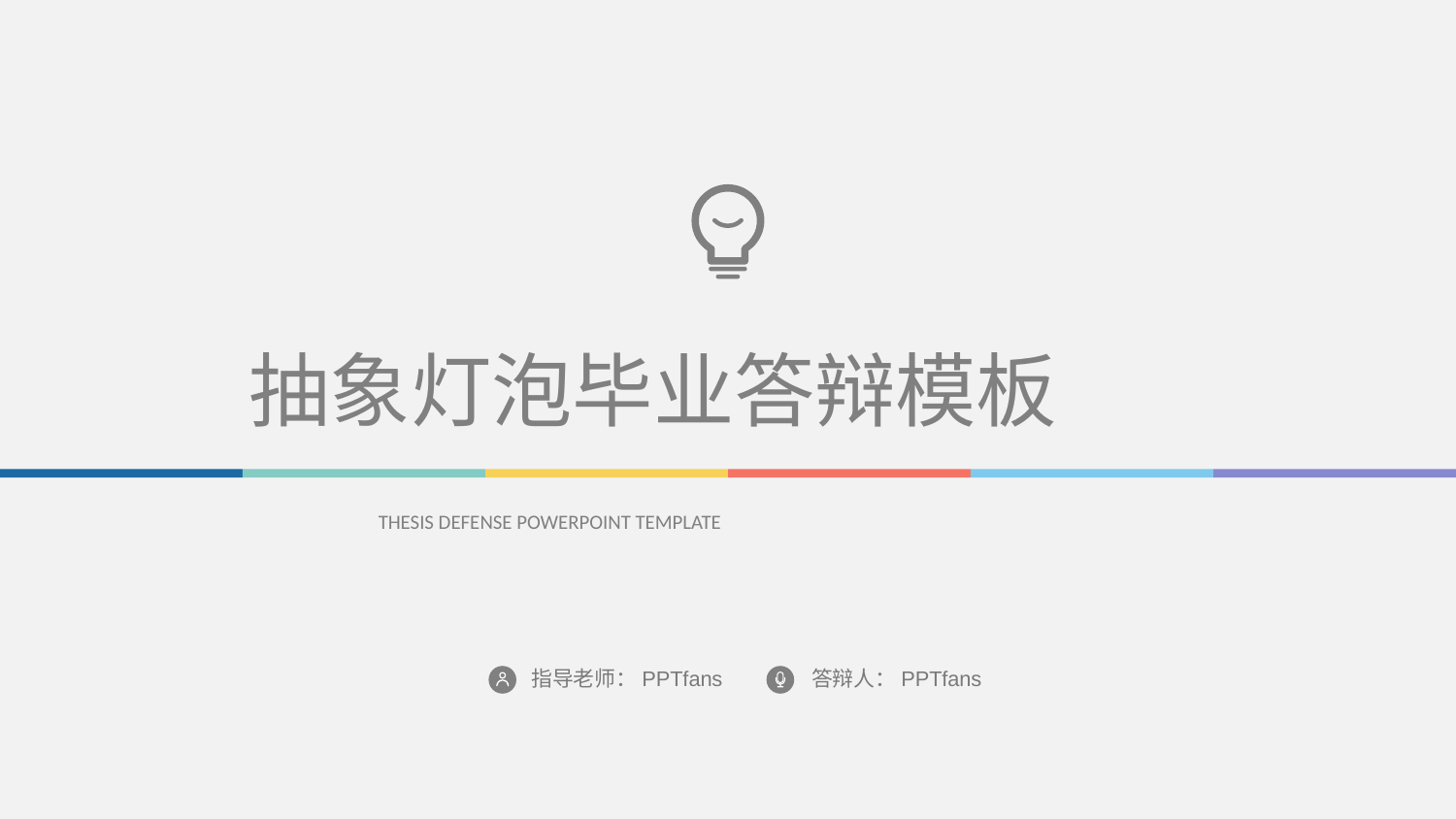

抽象灯泡毕业答辩模板

THESIS DEFENSE POWERPOINT TEMPLATE
指导老师：PPTfans
答辩人：PPTfans